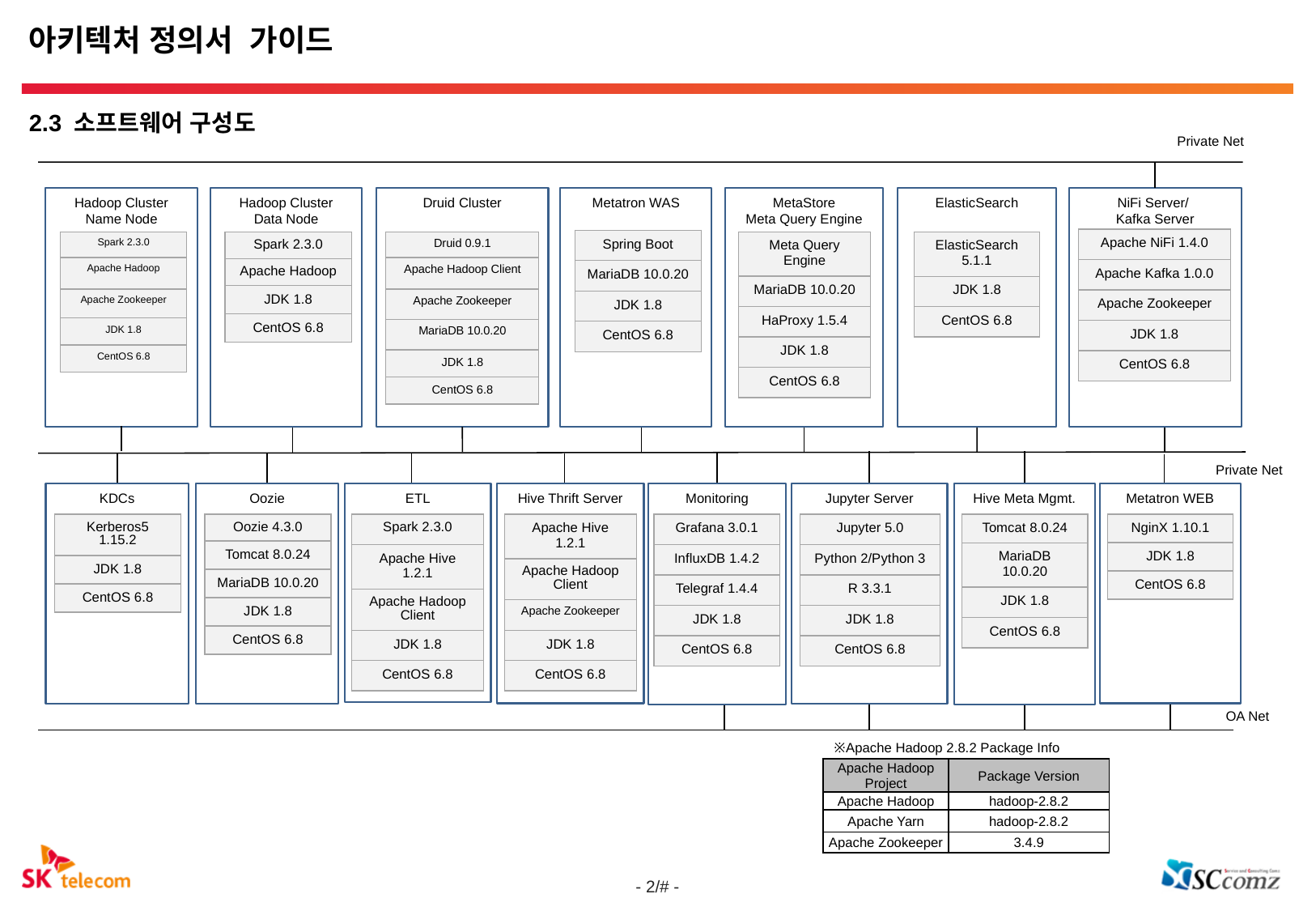

아키텍처 정의서  가이드
2.3 소프트웨어 구성도

Private Net
Metatron WAS
Hadoop Cluster
Name Node
Hadoop Cluster
Data Node
Druid Cluster
MetaStore
Meta Query Engine
ElasticSearch
NiFi Server/
Kafka Server
| Apache NiFi 1.4.0 |
| --- |
| Apache Kafka 1.0.0 |
| Apache Zookeeper |
| JDK 1.8 |
| CentOS 6.8 |
| Spring Boot |
| --- |
| MariaDB 10.0.20 |
| JDK 1.8 |
| CentOS 6.8 |
| Meta Query Engine |
| --- |
| MariaDB 10.0.20 |
| HaProxy 1.5.4 |
| JDK 1.8 |
| CentOS 6.8 |
| Spark 2.3.0 |
| --- |
| Apache Hadoop |
| Apache Zookeeper |
| JDK 1.8 |
| CentOS 6.8 |
| Spark 2.3.0 |
| --- |
| Apache Hadoop |
| JDK 1.8 |
| CentOS 6.8 |
| Druid 0.9.1 |
| --- |
| Apache Hadoop Client |
| Apache Zookeeper |
| MariaDB 10.0.20 |
| JDK 1.8 |
| CentOS 6.8 |
| ElasticSearch 5.1.1 |
| --- |
| JDK 1.8 |
| CentOS 6.8 |
Private Net
KDCs
Oozie
ETL
Hive Thrift Server
Monitoring
Jupyter Server
Hive Meta Mgmt.
Metatron WEB
| Kerberos5 1.15.2 |
| --- |
| JDK 1.8 |
| CentOS 6.8 |
| Oozie 4.3.0 |
| --- |
| Tomcat 8.0.24 |
| MariaDB 10.0.20 |
| JDK 1.8 |
| CentOS 6.8 |
| Spark 2.3.0 |
| --- |
| Apache Hive 1.2.1 |
| Apache Hadoop Client |
| JDK 1.8 |
| CentOS 6.8 |
| Apache Hive 1.2.1 |
| --- |
| Apache Hadoop Client |
| Apache Zookeeper |
| JDK 1.8 |
| CentOS 6.8 |
| Grafana 3.0.1 |
| --- |
| InfluxDB 1.4.2 |
| Telegraf 1.4.4 |
| JDK 1.8 |
| CentOS 6.8 |
| Jupyter 5.0 |
| --- |
| Python 2/Python 3 |
| R 3.3.1 |
| JDK 1.8 |
| CentOS 6.8 |
| Tomcat 8.0.24 |
| --- |
| MariaDB 10.0.20 |
| JDK 1.8 |
| CentOS 6.8 |
| NginX 1.10.1 |
| --- |
| JDK 1.8 |
| CentOS 6.8 |
OA Net
※ Apache Hadoop 2.8.2 Package Info
| Apache Hadoop Project | Package Version |
| --- | --- |
| Apache Hadoop | hadoop-2.8.2 |
| Apache Yarn | hadoop-2.8.2 |
| Apache Zookeeper | 3.4.9 |